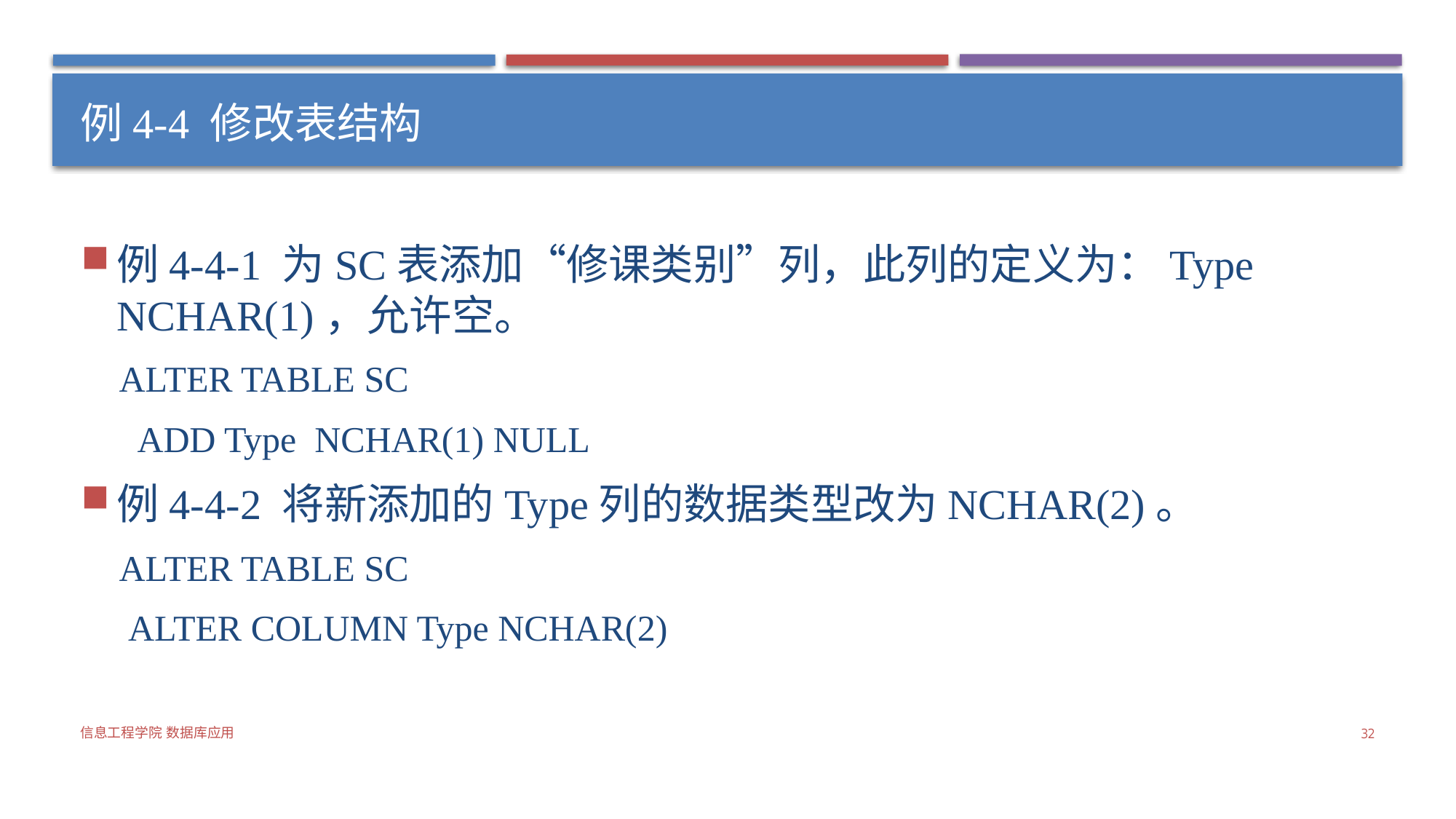

# 例4-4 修改表结构
例4-4-1 为SC表添加“修课类别”列，此列的定义为：Type  NCHAR(1)，允许空。
ALTER TABLE SC
  ADD Type  NCHAR(1) NULL
例4-4-2 将新添加的Type列的数据类型改为NCHAR(2)。
ALTER TABLE SC
 ALTER COLUMN Type NCHAR(2)
信息工程学院 数据库应用
32